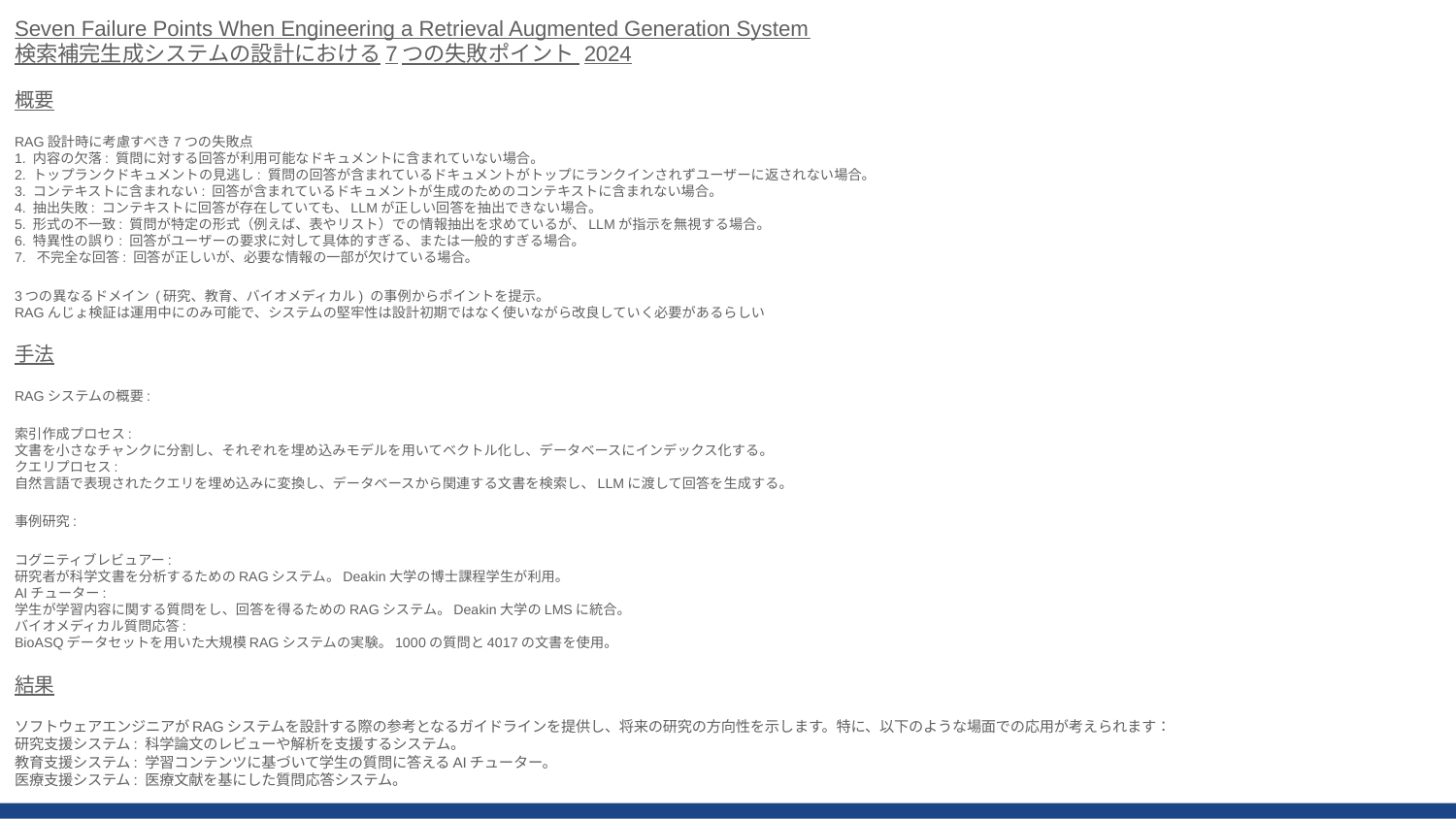

Seven Failure Points When Engineering a Retrieval Augmented Generation System
検索補完生成システムの設計における7つの失敗ポイント 2024
概要
RAG設計時に考慮すべき7つの失敗点
1. 内容の欠落: 質問に対する回答が利用可能なドキュメントに含まれていない場合。
2. トップランクドキュメントの見逃し: 質問の回答が含まれているドキュメントがトップにランクインされずユーザーに返されない場合。
3. コンテキストに含まれない: 回答が含まれているドキュメントが生成のためのコンテキストに含まれない場合。
4. 抽出失敗: コンテキストに回答が存在していても、LLMが正しい回答を抽出できない場合。
5. 形式の不一致: 質問が特定の形式（例えば、表やリスト）での情報抽出を求めているが、LLMが指示を無視する場合。
6. 特異性の誤り: 回答がユーザーの要求に対して具体的すぎる、または一般的すぎる場合。
7.  不完全な回答: 回答が正しいが、必要な情報の一部が欠けている場合。
3つの異なるドメイン (研究、教育、バイオメディカル) の事例からポイントを提示。
RAGんじょ検証は運用中にのみ可能で、システムの堅牢性は設計初期ではなく使いながら改良していく必要があるらしい
手法
RAGシステムの概要:
索引作成プロセス:
文書を小さなチャンクに分割し、それぞれを埋め込みモデルを用いてベクトル化し、データベースにインデックス化する。
クエリプロセス:
自然言語で表現されたクエリを埋め込みに変換し、データベースから関連する文書を検索し、LLMに渡して回答を生成する。
事例研究:
コグニティブレビュアー:
研究者が科学文書を分析するためのRAGシステム。Deakin大学の博士課程学生が利用。
AIチューター:
学生が学習内容に関する質問をし、回答を得るためのRAGシステム。Deakin大学のLMSに統合。
バイオメディカル質問応答:
BioASQデータセットを用いた大規模RAGシステムの実験。1000の質問と4017の文書を使用。
結果
ソフトウェアエンジニアがRAGシステムを設計する際の参考となるガイドラインを提供し、将来の研究の方向性を示します。特に、以下のような場面での応用が考えられます：
研究支援システム: 科学論文のレビューや解析を支援するシステム。
教育支援システム: 学習コンテンツに基づいて学生の質問に答えるAIチューター。
医療支援システム: 医療文献を基にした質問応答システム。